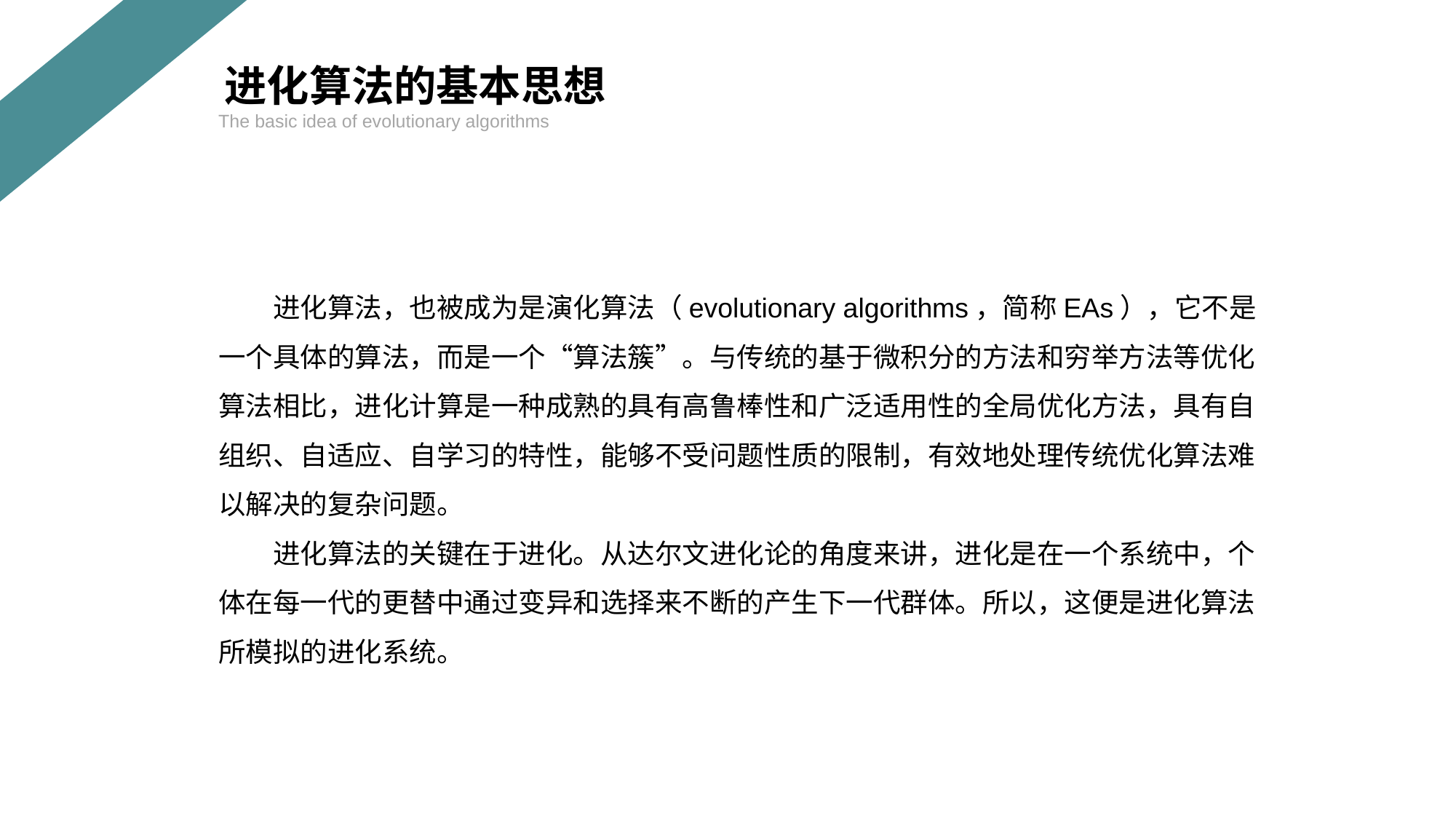

进化算法的基本思想
The basic idea of evolutionary algorithms
进化算法，也被成为是演化算法（evolutionary algorithms，简称EAs），它不是一个具体的算法，而是一个“算法簇”。与传统的基于微积分的方法和穷举方法等优化算法相比，进化计算是一种成熟的具有高鲁棒性和广泛适用性的全局优化方法，具有自组织、自适应、自学习的特性，能够不受问题性质的限制，有效地处理传统优化算法难以解决的复杂问题。
进化算法的关键在于进化。从达尔文进化论的角度来讲，进化是在一个系统中，个体在每一代的更替中通过变异和选择来不断的产生下一代群体。所以，这便是进化算法所模拟的进化系统。